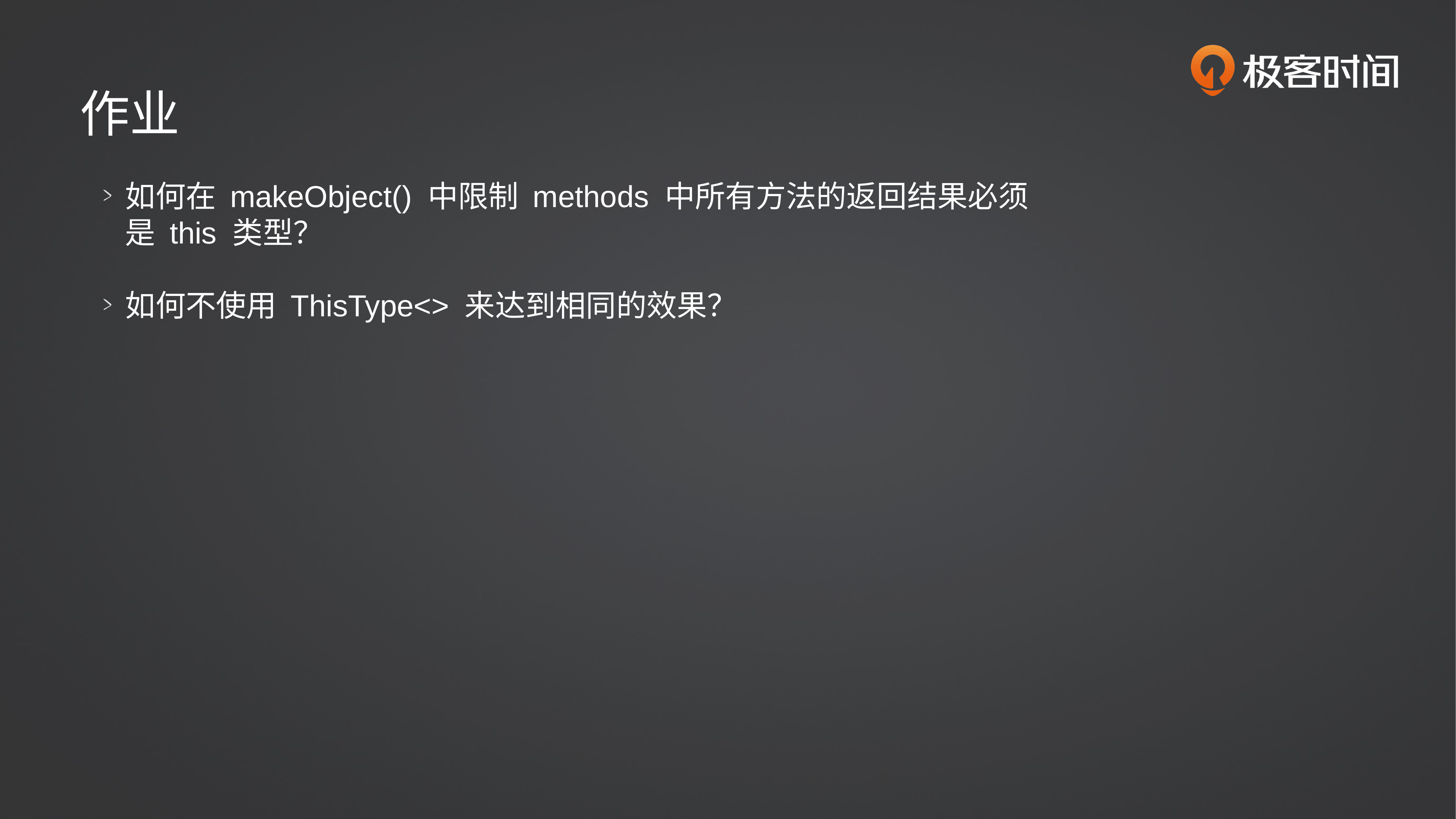

作业
如何在 makeObject() 中限制 methods 中所有方法的返回结果必须是 this 类型？

如何不使用 ThisType<> 来达到相同的效果？